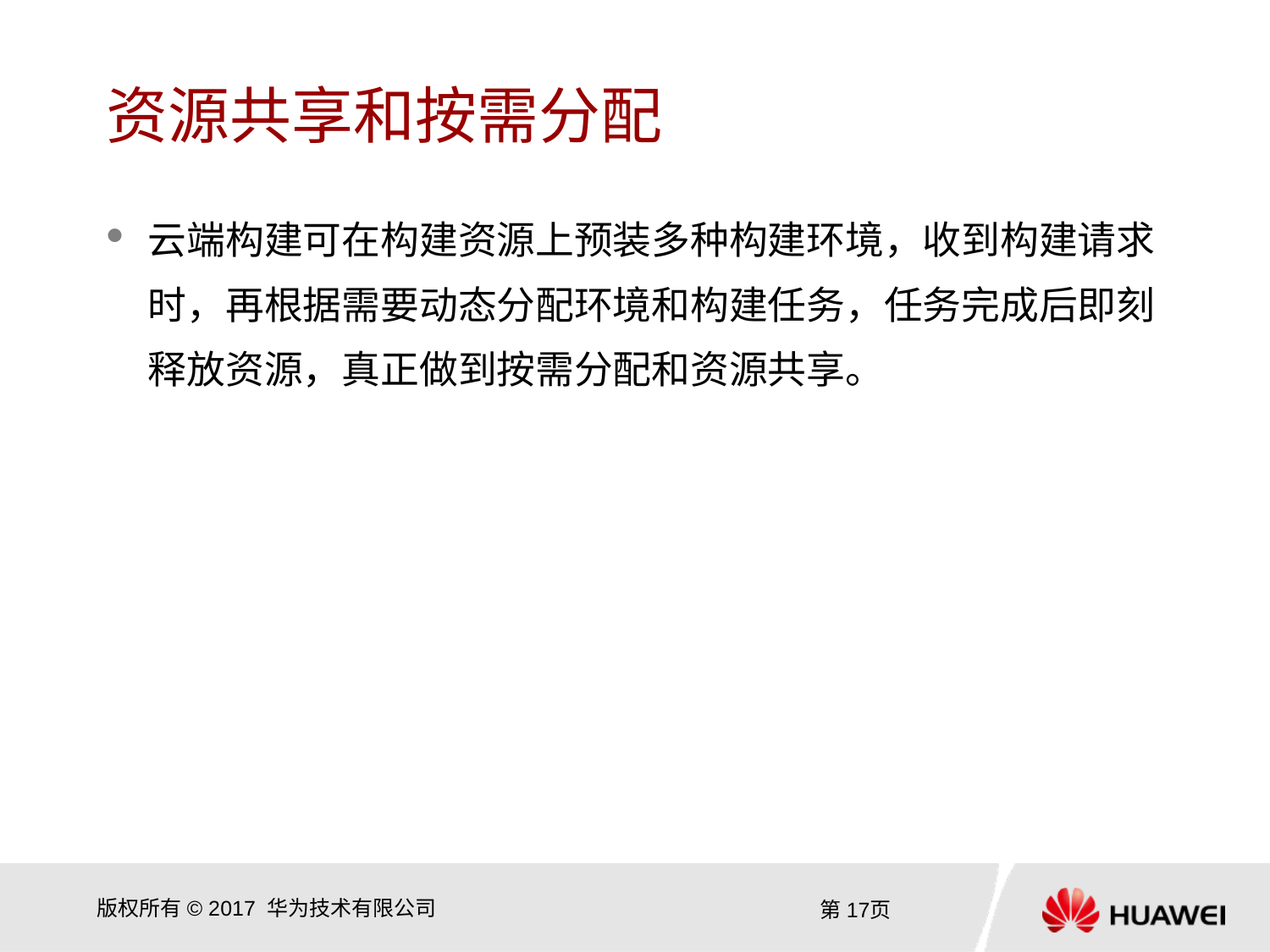

# 资源共享和按需分配
云端构建可在构建资源上预装多种构建环境，收到构建请求时，再根据需要动态分配环境和构建任务，任务完成后即刻释放资源，真正做到按需分配和资源共享。